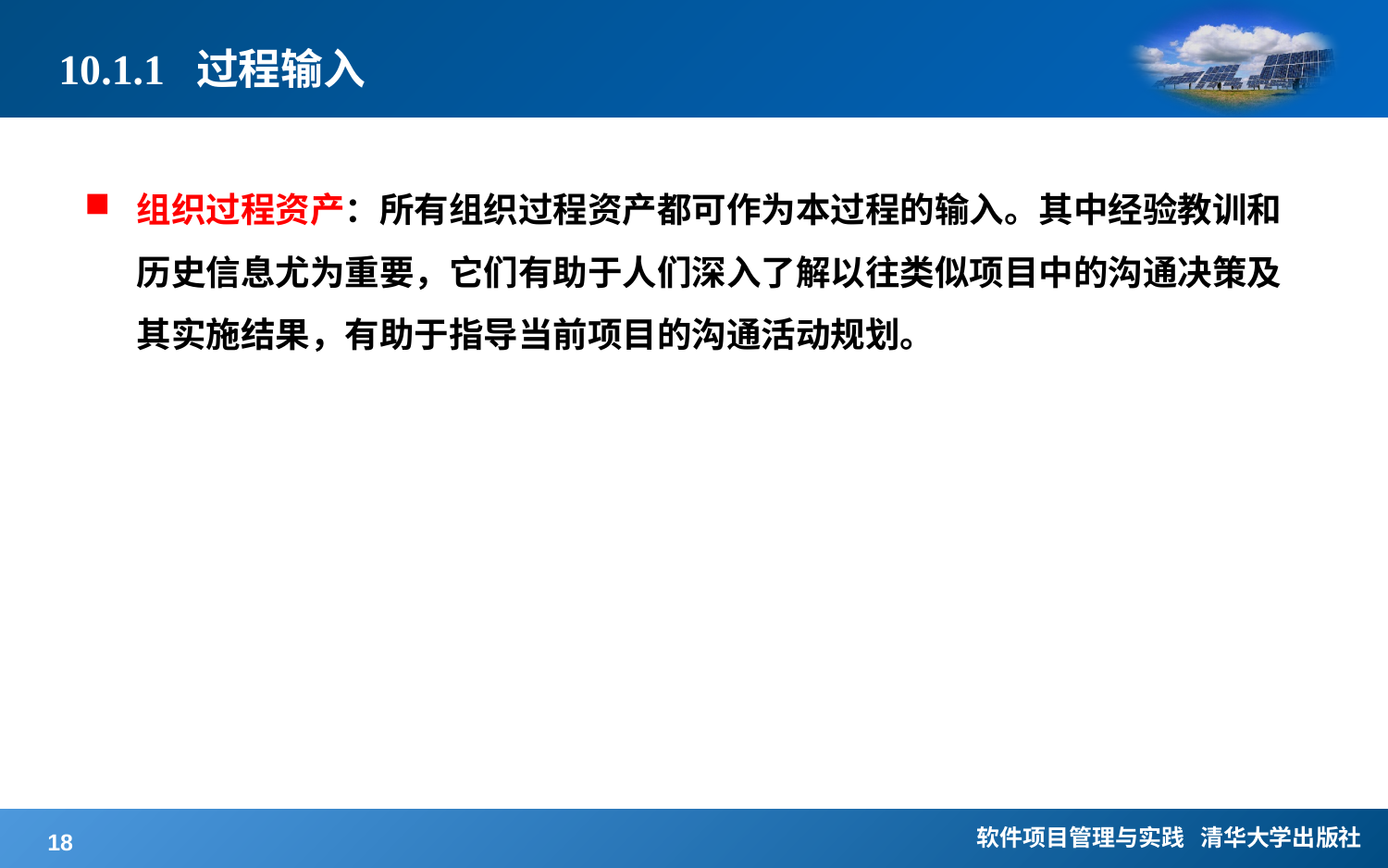

# 10.1.1  过程输入
组织过程资产：所有组织过程资产都可作为本过程的输入。其中经验教训和历史信息尤为重要，它们有助于人们深入了解以往类似项目中的沟通决策及其实施结果，有助于指导当前项目的沟通活动规划。